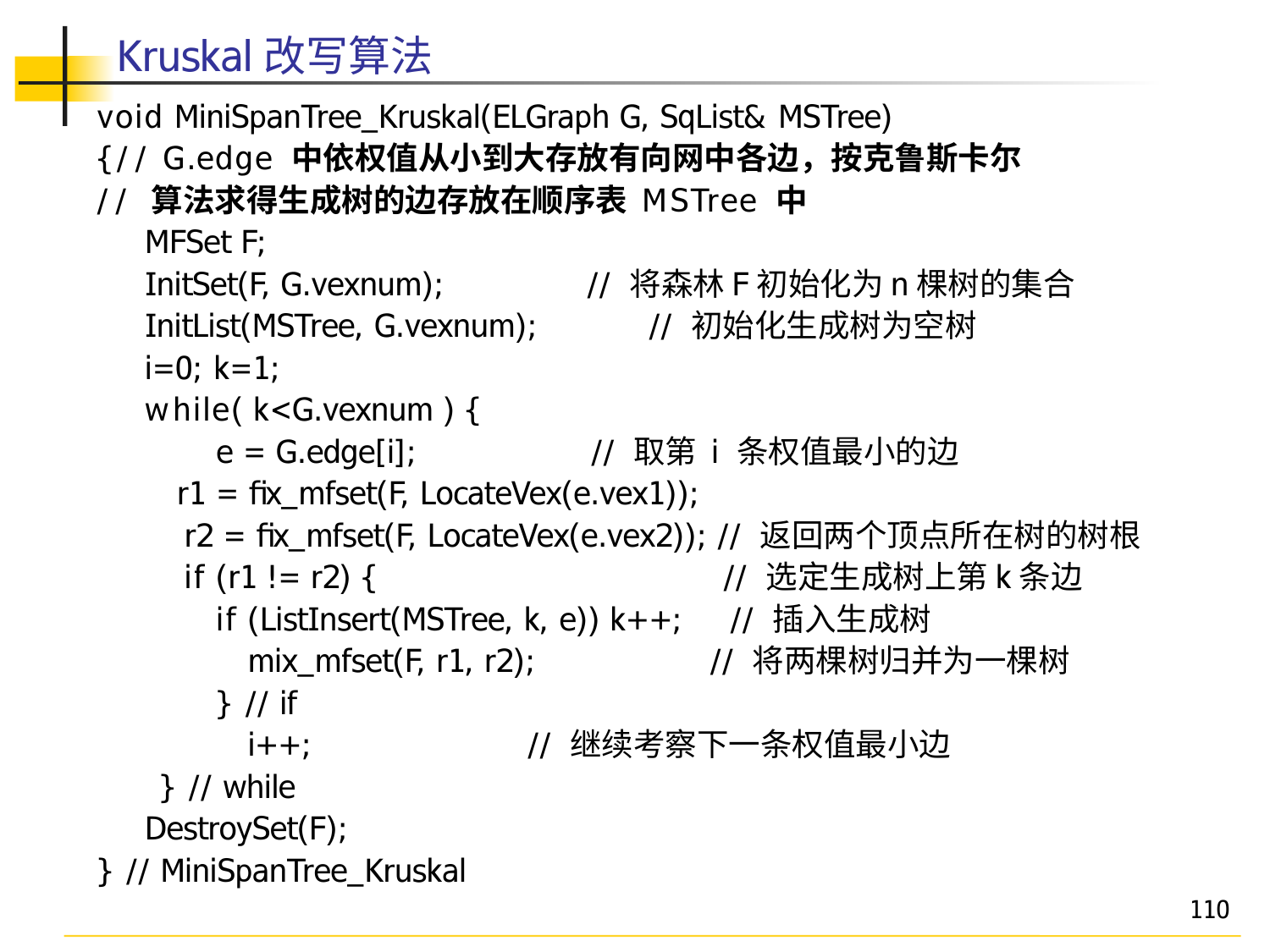

# Kruskal改写算法
void MiniSpanTree_Kruskal(ELGraph G, SqList& MSTree)
{// G.edge 中依权值从小到大存放有向网中各边，按克鲁斯卡尔
// 算法求得生成树的边存放在顺序表 MSTree 中
MFSet F;
InitSet(F, G.vexnum);　　　　// 将森林F初始化为n棵树的集合
InitList(MSTree, G.vexnum);　　　// 初始化生成树为空树
i=0; k=1;
while( k<G.vexnum ) {
　　e = G.edge[i];　　　　　// 取第 i 条权值最小的边
        r1 = fix_mfset(F, LocateVex(e.vex1));
　r2 = fix_mfset(F, LocateVex(e.vex2)); // 返回两个顶点所在树的树根
　if (r1 != r2) { 　　　　　　　　　　// 选定生成树上第k条边
　　if (ListInsert(MSTree, k, e)) k++;　// 插入生成树
　　　mix_mfset(F, r1, r2);　　　　　// 将两棵树归并为一棵树
　　} // if
　　　i++; 　　　　　　// 继续考察下一条权值最小边
 } // while
DestroySet(F);
} // MiniSpanTree_Kruskal
110